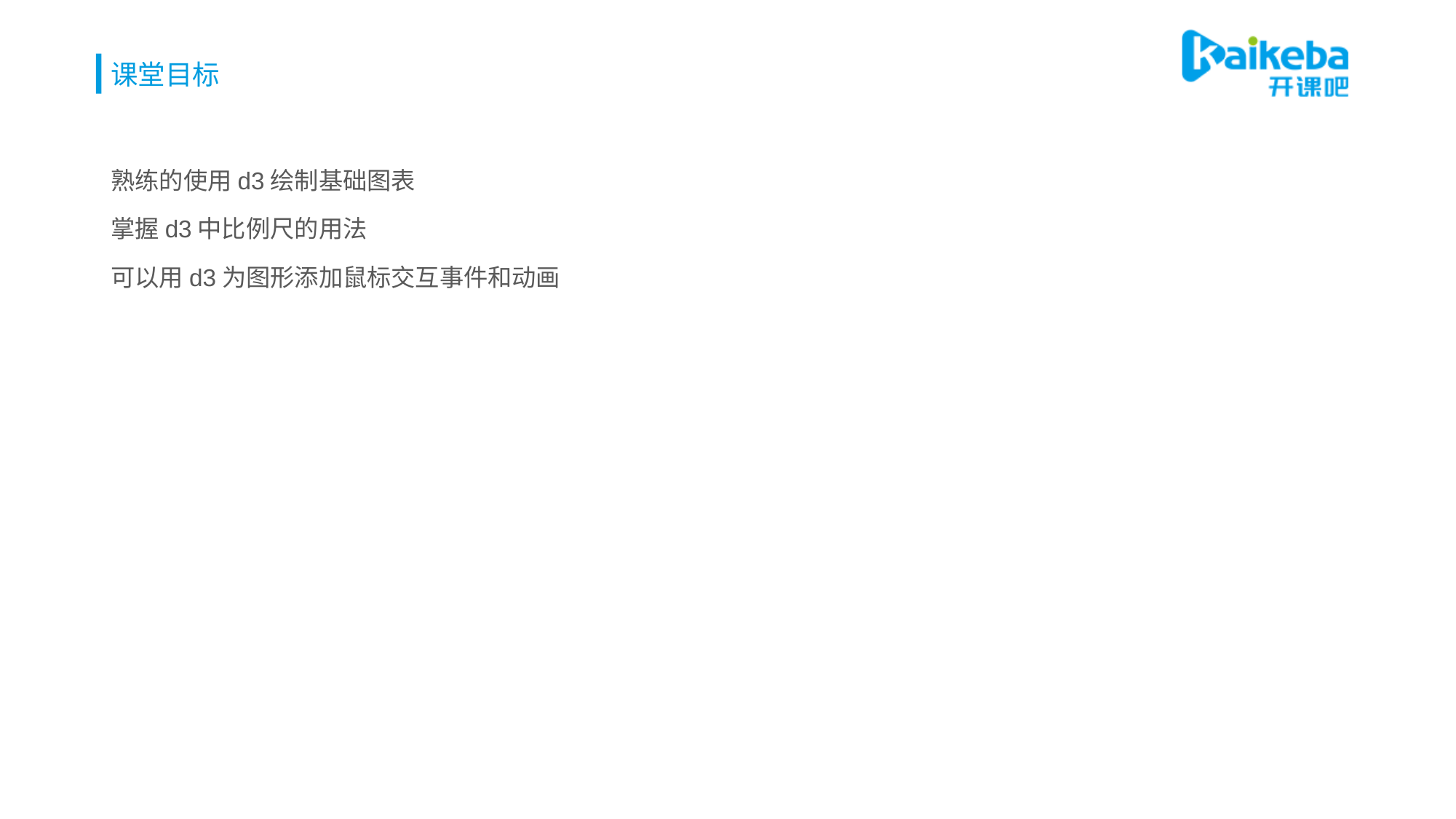

# 课堂目标
熟练的使用d3绘制基础图表
掌握d3中比例尺的用法
可以用d3为图形添加鼠标交互事件和动画